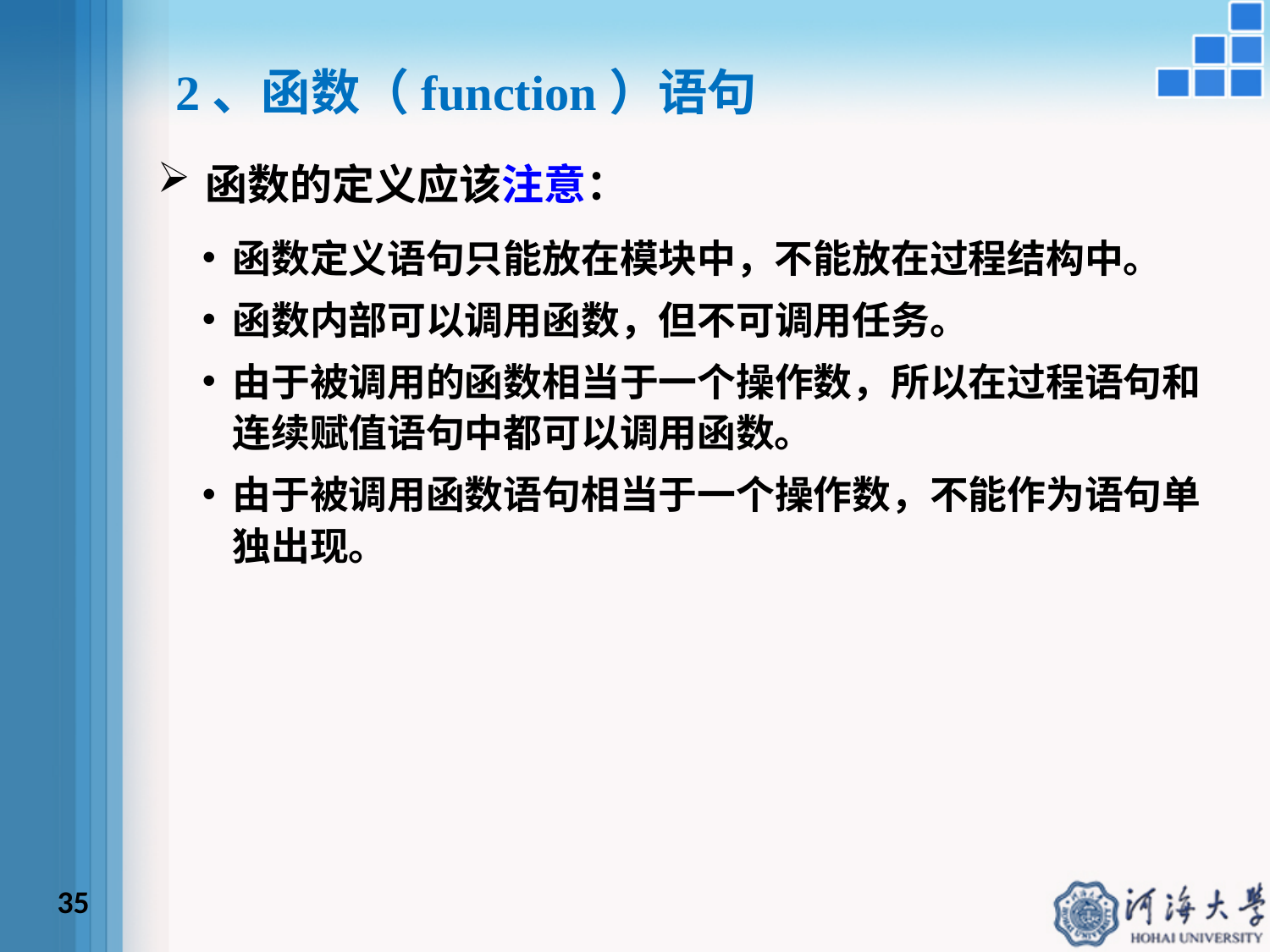

2、函数（function）语句
函数的定义应该注意：
函数定义语句只能放在模块中，不能放在过程结构中。
函数内部可以调用函数，但不可调用任务。
由于被调用的函数相当于一个操作数，所以在过程语句和连续赋值语句中都可以调用函数。
由于被调用函数语句相当于一个操作数，不能作为语句单独出现。
35